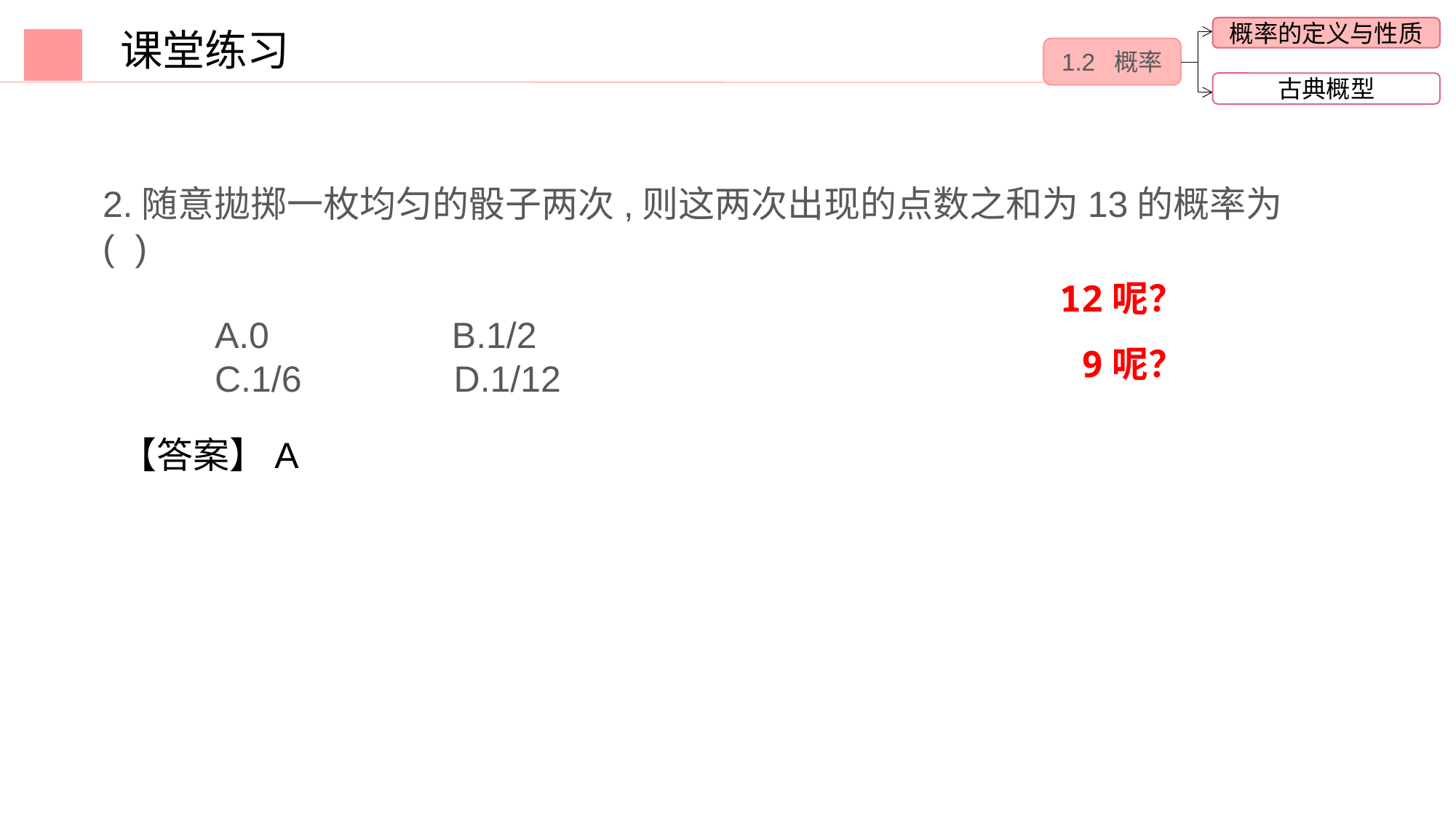

课堂练习
概率的定义与性质

1.2  概率
古典概型

2.随意拋掷一枚均匀的骰子两次,则这两次出现的点数之和为13的概率为(  )

           A.0                  B.1/2
           C.1/6               D.1/12
12呢？
 9呢？
【答案】A